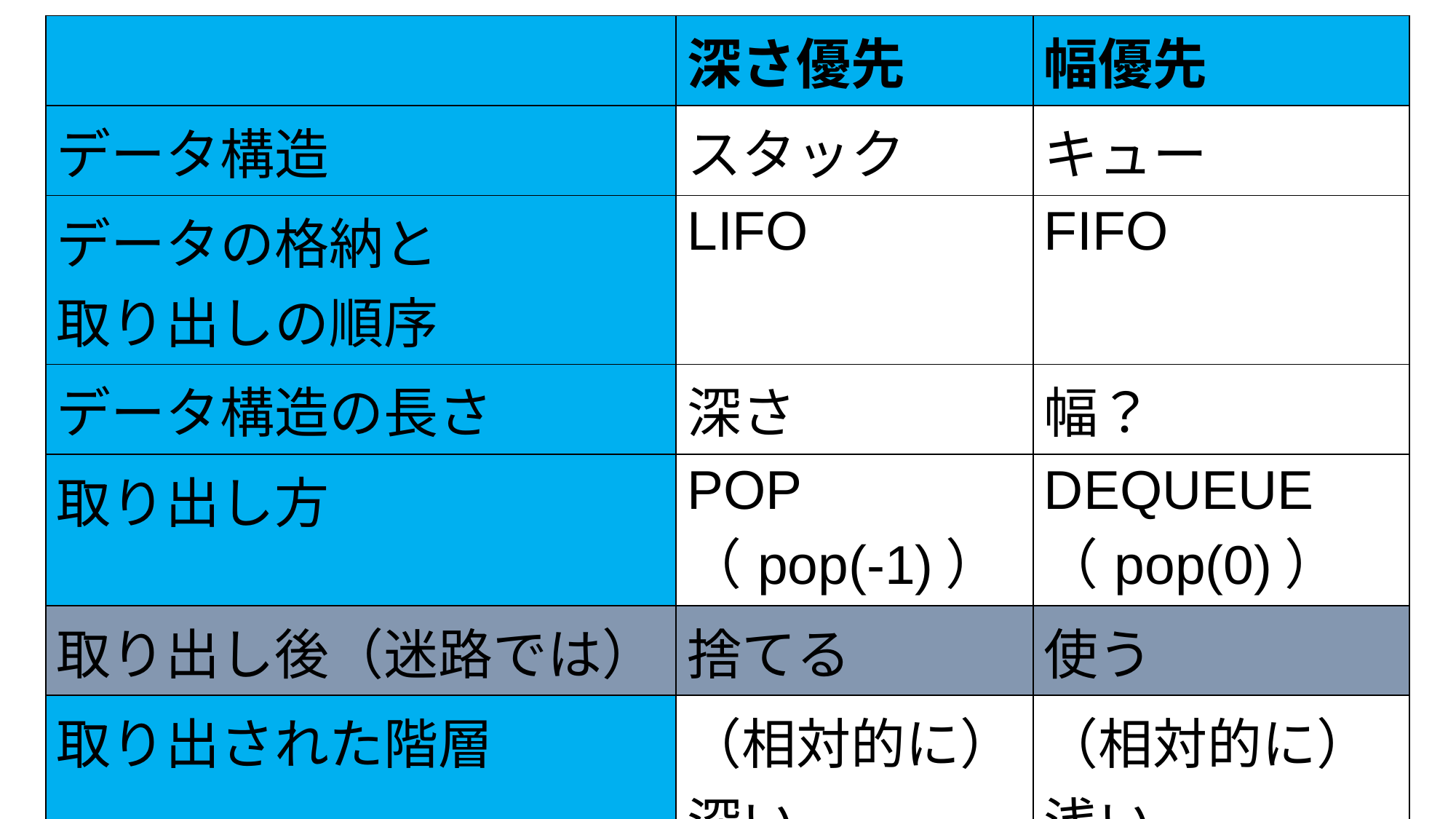

|  | 深さ優先 | 幅優先 |
| --- | --- | --- |
| データ構造 | スタック | キュー |
| データの格納と 取り出しの順序 | LIFO | FIFO |
| データ構造の長さ | 深さ | 幅？ |
| 取り出し方 | POP （pop(-1)） | DEQUEUE （pop(0)） |
| 取り出し後（迷路では） | 捨てる | 使う |
| 取り出された階層 | （相対的に） 深い | （相対的に） 浅い |